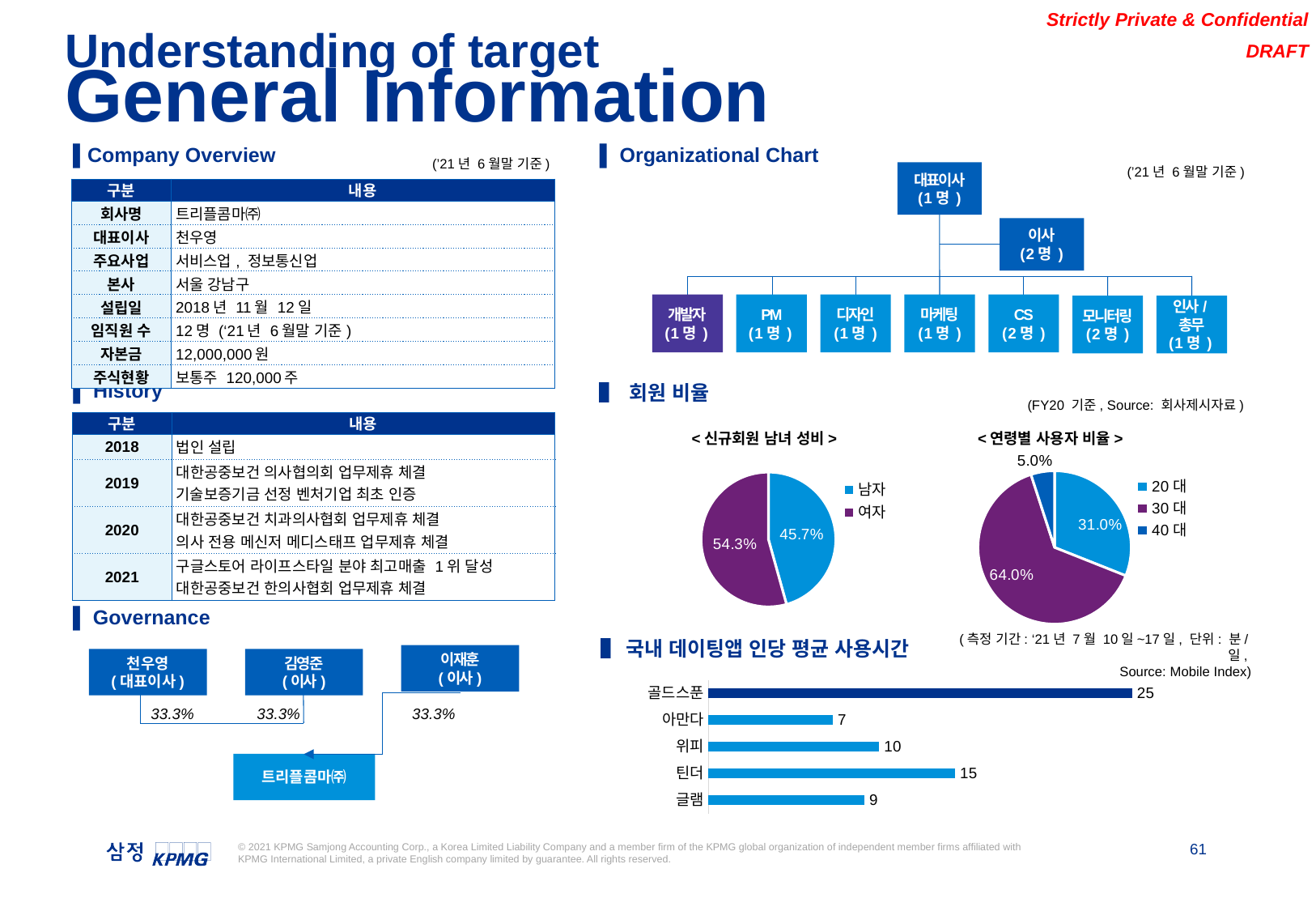

Understanding of target
General Information
▌Company Overview
▌ Organizational Chart
(’21년 6월말 기준)
(’21년 6월말 기준)
대표이사
( 1명 )
| 구분 | 내용 |
| --- | --- |
| 회사명 | 트리플콤마㈜ |
| 대표이사 | 천우영 |
| 주요사업 | 서비스업, 정보통신업 |
| 본사 | 서울 강남구 |
| 설립일 | 2018년 11월 12일 |
| 임직원 수 | 12명 (‘21년 6월말 기준) |
| 자본금 | 12,000,000원 |
| 주식현황 | 보통주 120,000주 |
이사
( 2명 )
개발자
( 1명 )
PM
( 1명 )
디자인
( 1명 )
마케팅
( 1명 )
CS
( 2명 )
모니터링
( 2명 )
인사/총무
( 1명 )
▌ History
▌ 회원 비율
(FY20 기준, Source: 회사제시자료)
| 구분 | 내용 |
| --- | --- |
| 2018 | 법인 설립 |
| 2019 | 대한공중보건 의사협의회 업무제휴 체결 기술보증기금 선정 벤처기업 최초 인증 |
| 2020 | 대한공중보건 치과의사협회 업무제휴 체결 의사 전용 메신저 메디스태프 업무제휴 체결 |
| 2021 | 구글스토어 라이프스타일 분야 최고매출 1위 달성 대한공중보건 한의사협회 업무제휴 체결 |
<연령별 사용자 비율>
<신규회원 남녀 성비>

### Chart

| Category |  |
|---|---|
| 20대 | 0.31022249474421865 |
| 30대 | 0.6398037841625789 |
| 40대 | 0.04997372109320252 |

### Chart

| Category |  |
|---|---|
| 남자 | 0.45677119831814994 |
| 여자 | 0.5432288016818501 |
▌ Governance
▌국내 데이팅앱 인당 평균 사용시간
(측정 기간: ‘21년 7월 10일~17일, 단위: 분/일,
Source: Mobile Index)
이재훈
(이사)
천우영
(대표이사)
김영준
(이사)

### Chart

| Category |  |
|---|---|
| 글램 | 9.25 |
| 틴더 | 14.625 |
| 위피 | 10.125 |
| 아만다 | 7.375 |
| 골드스푼 | 25.125 |
33.3%
33.3%
33.3%
트리플콤마㈜